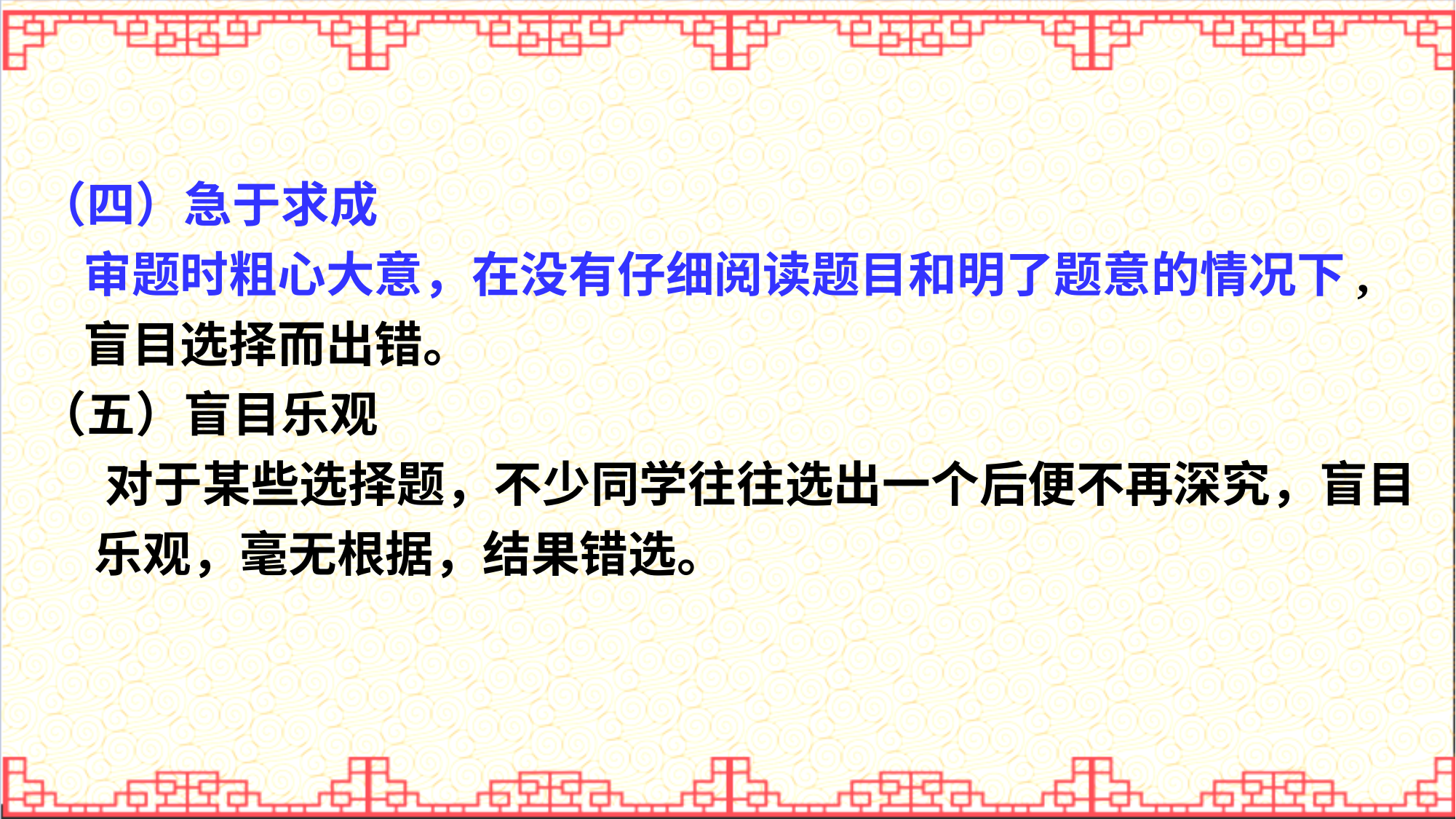

（四）急于求成   审题时粗心大意，在没有仔细阅读题目和明了题意的情况下,
   盲目选择而出错。 （五）盲目乐观     对于某些选择题，不少同学往往选出一个后便不再深究，盲目
    乐观，毫无根据，结果错选。